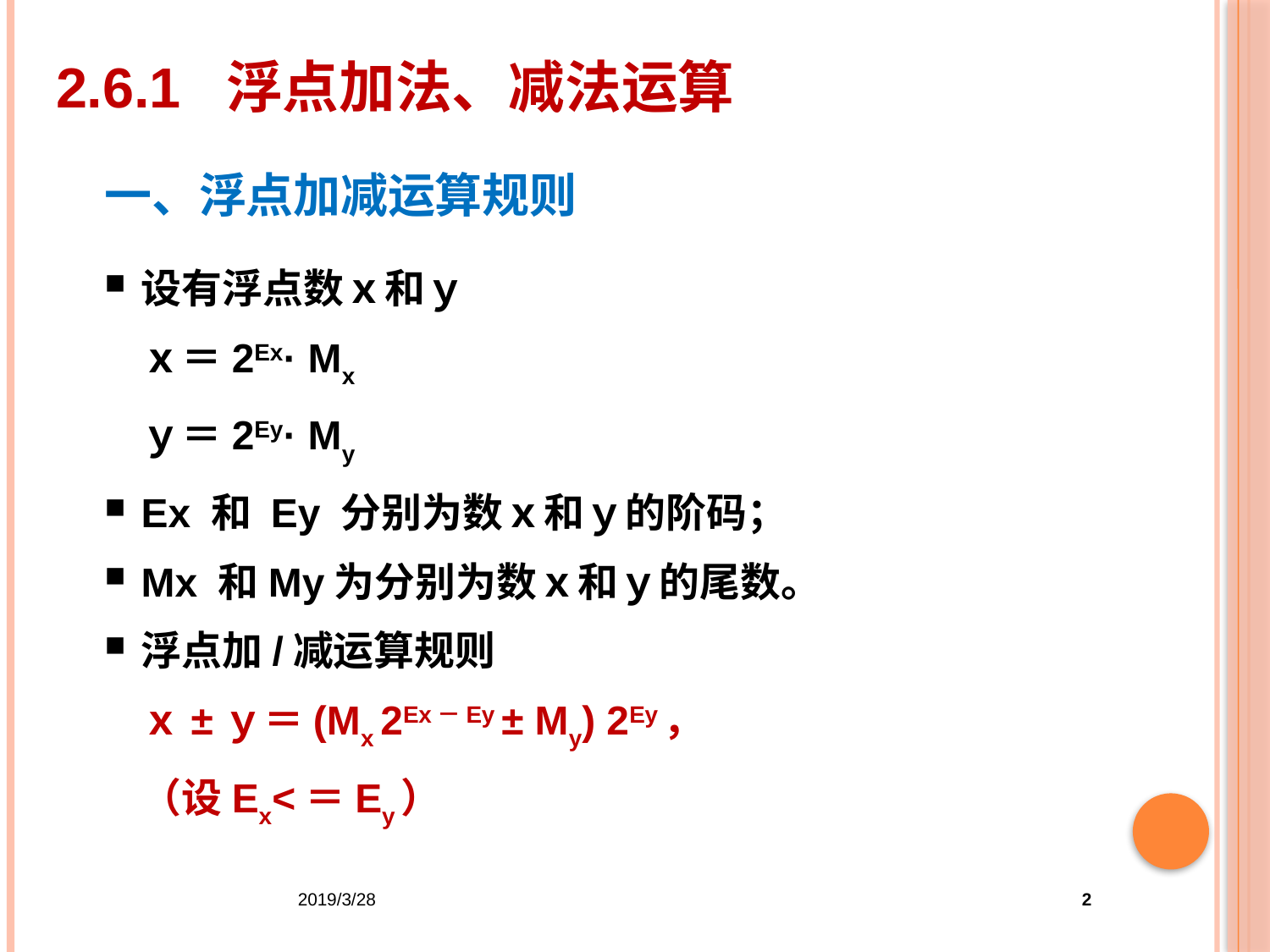

# 2.6.1  浮点加法、减法运算
一、浮点加减运算规则
设有浮点数ｘ和ｙ
	ｘ＝2Ex· Mx
	ｙ＝2Ey· My
Ex 和 Ey 分别为数ｘ和ｙ的阶码；
Mx 和My为分别为数ｘ和ｙ的尾数。
浮点加/减运算规则
	ｘ±ｙ＝(Mx 2Ex－Ey ± My) 2Ey，
	（设Ex<＝Ey）
2019/3/28
2